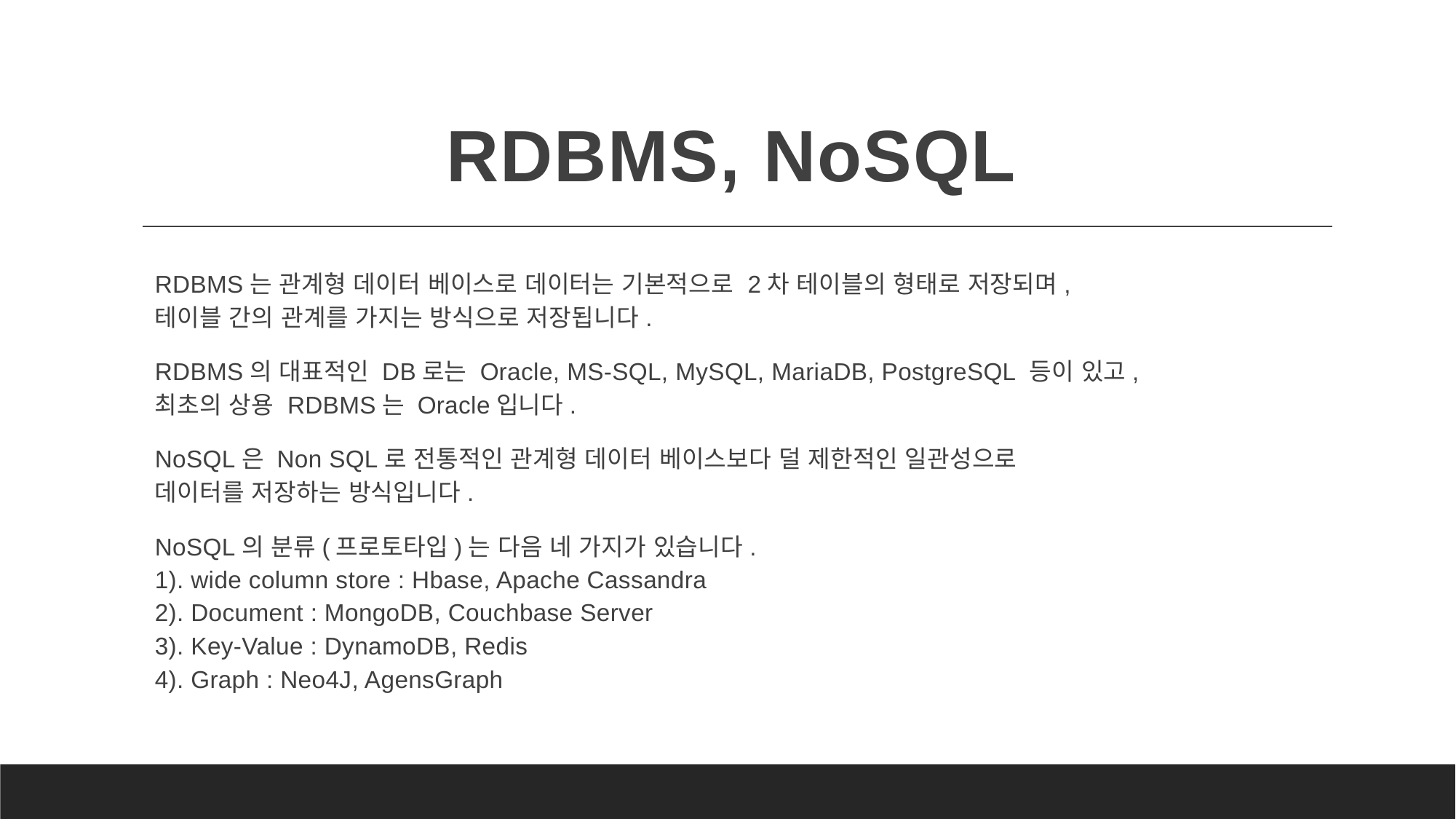

# RDBMS, NoSQL
RDBMS는 관계형 데이터 베이스로 데이터는 기본적으로 2차 테이블의 형태로 저장되며,
테이블 간의 관계를 가지는 방식으로 저장됩니다.
RDBMS의 대표적인 DB로는 Oracle, MS-SQL, MySQL, MariaDB, PostgreSQL 등이 있고,
최초의 상용 RDBMS는 Oracle입니다.
NoSQL은 Non SQL로 전통적인 관계형 데이터 베이스보다 덜 제한적인 일관성으로
데이터를 저장하는 방식입니다.
NoSQL의 분류(프로토타입)는 다음 네 가지가 있습니다.
1). wide column store : Hbase, Apache Cassandra
2). Document : MongoDB, Couchbase Server
3). Key-Value : DynamoDB, Redis
4). Graph : Neo4J, AgensGraph